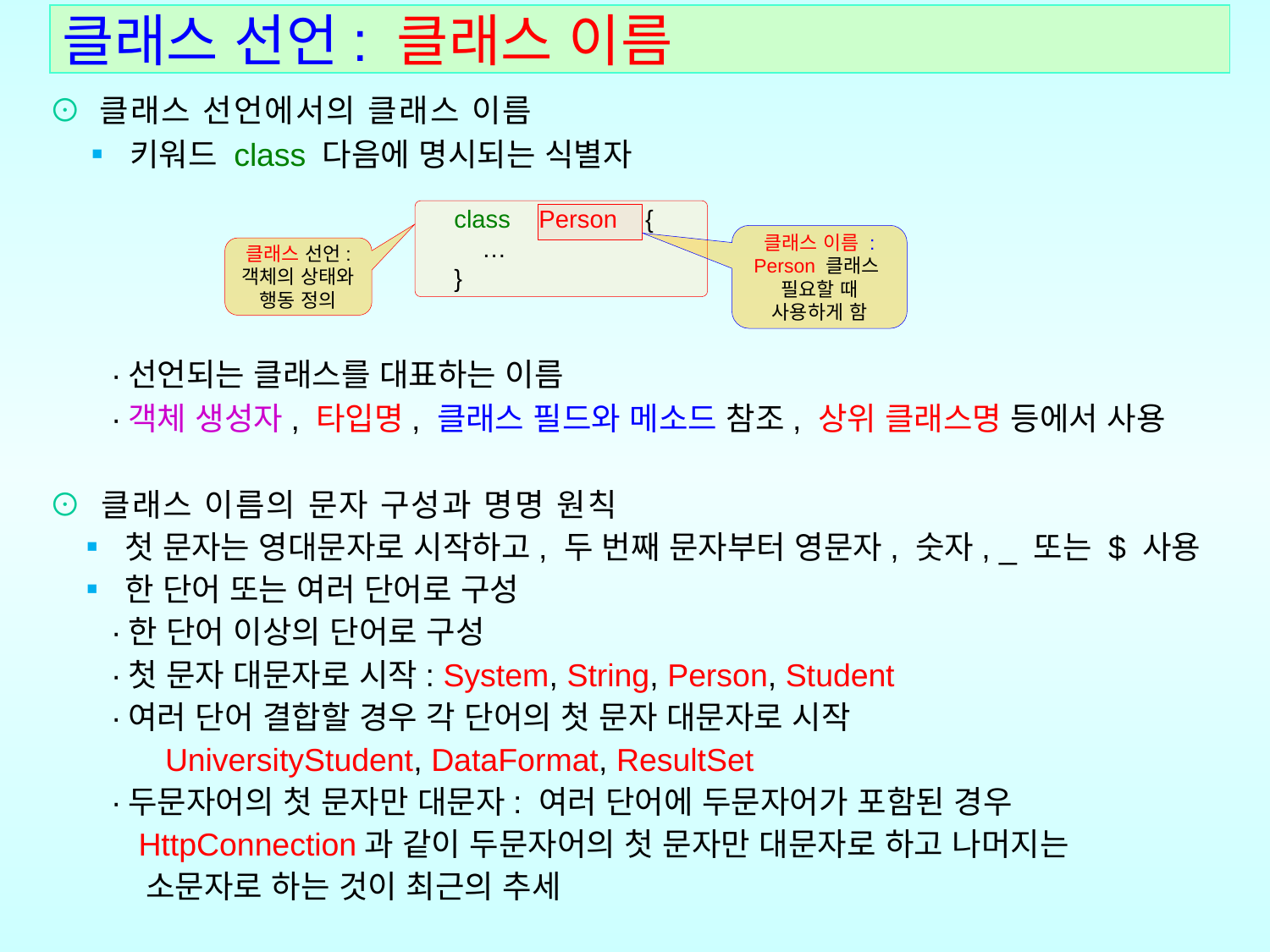

클래스 선언: 클래스 이름
⊙ 클래스 선언에서의 클래스 이름
   ▪ 키워드 class 다음에 명시되는 식별자

       ∙선언되는 클래스를 대표하는 이름
       ∙객체 생성자, 타입명, 클래스 필드와 메소드 참조, 상위 클래스명 등에서 사용

⊙ 클래스 이름의 문자 구성과 명명 원칙
   ▪ 첫 문자는 영대문자로 시작하고, 두 번째 문자부터 영문자, 숫자, _ 또는 $ 사용
   ▪ 한 단어 또는 여러 단어로 구성
       ∙한 단어 이상의 단어로 구성
       ∙첫 문자 대문자로 시작: System, String, Person, Student
       ∙여러 단어 결합할 경우 각 단어의 첫 문자 대문자로 시작
             UniversityStudent, DataFormat, ResultSet
       ∙두문자어의 첫 문자만 대문자: 여러 단어에 두문자어가 포함된 경우
          HttpConnection과 같이 두문자어의 첫 문자만 대문자로 하고 나머지는
          소문자로 하는 것이 최근의 추세
class    Person    {
    …
}

클래스 이름 :
Person 클래스
필요할 때
사용하게 함
클래스 선언:
객체의 상태와 행동 정의